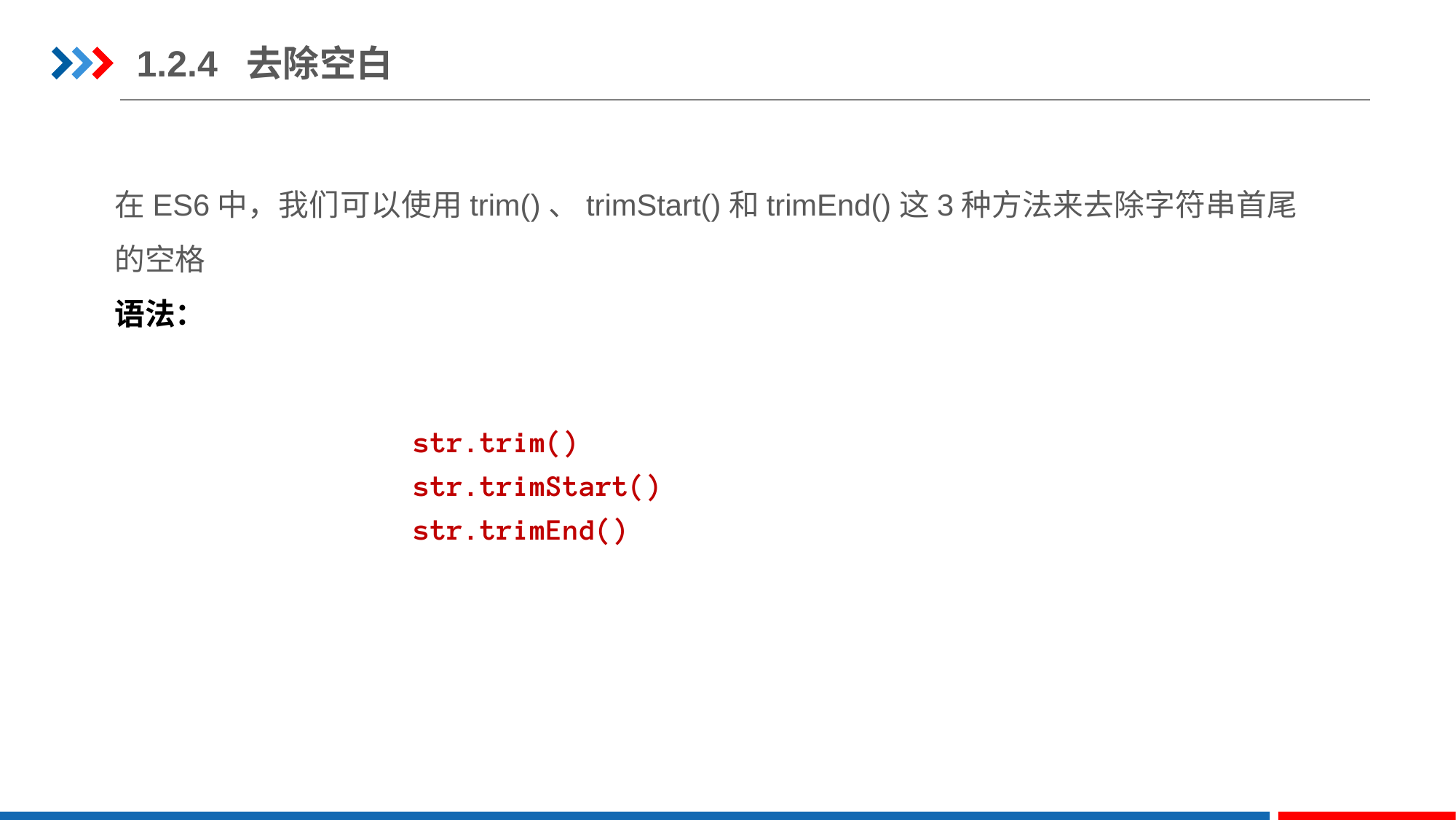

1.2.4  去除空白
在ES6中，我们可以使用trim()、trimStart()和trimEnd()这3种方法来去除字符串首尾的空格
语法：

str.trim()
str.trimStart()
str.trimEnd()